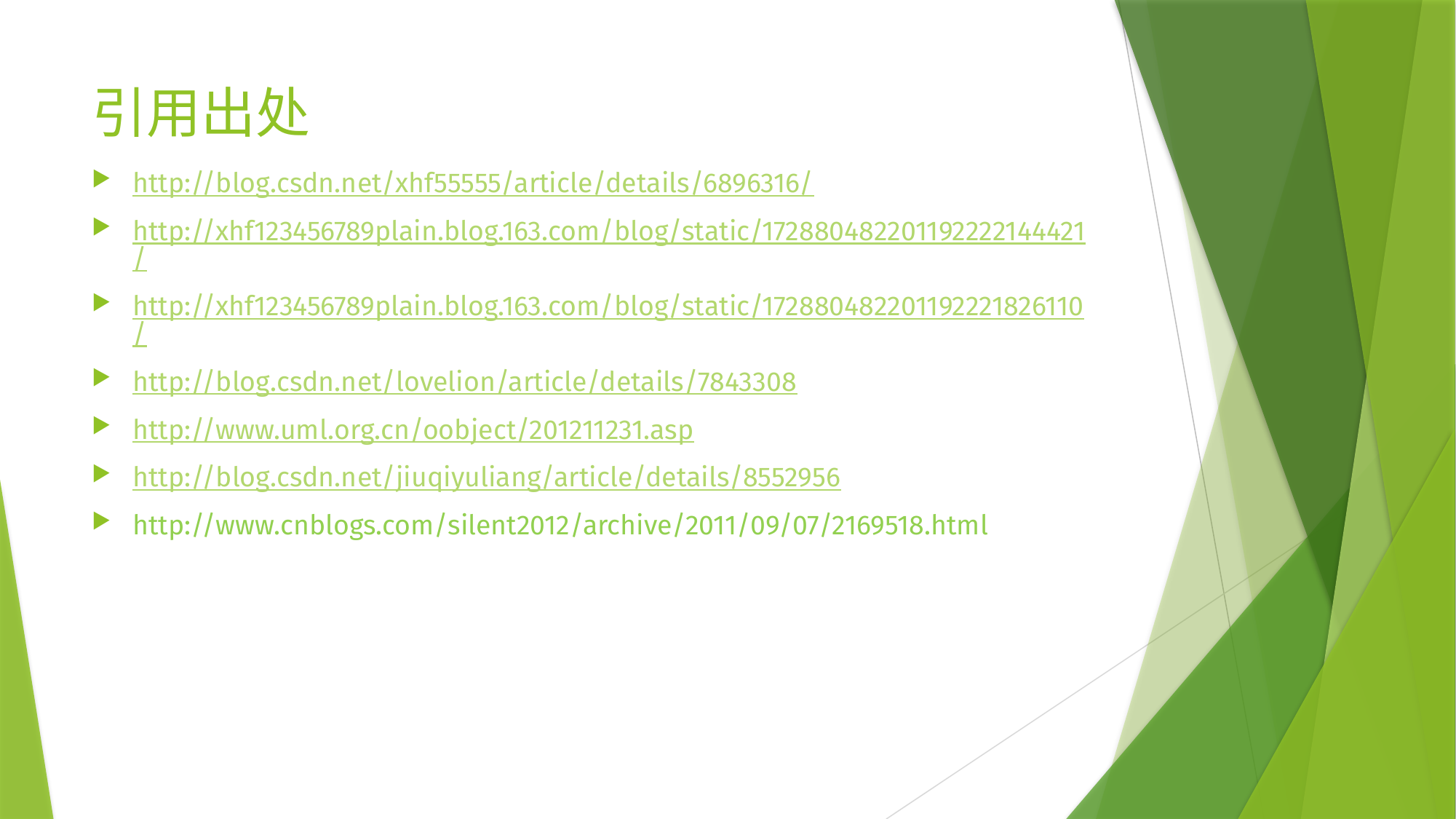

# 引用出处
http://blog.csdn.net/xhf55555/article/details/6896316/
http://xhf123456789plain.blog.163.com/blog/static/172880482201192222144421/
http://xhf123456789plain.blog.163.com/blog/static/172880482201192221826110/
http://blog.csdn.net/lovelion/article/details/7843308
http://www.uml.org.cn/oobject/201211231.asp
http://blog.csdn.net/jiuqiyuliang/article/details/8552956
http://www.cnblogs.com/silent2012/archive/2011/09/07/2169518.html